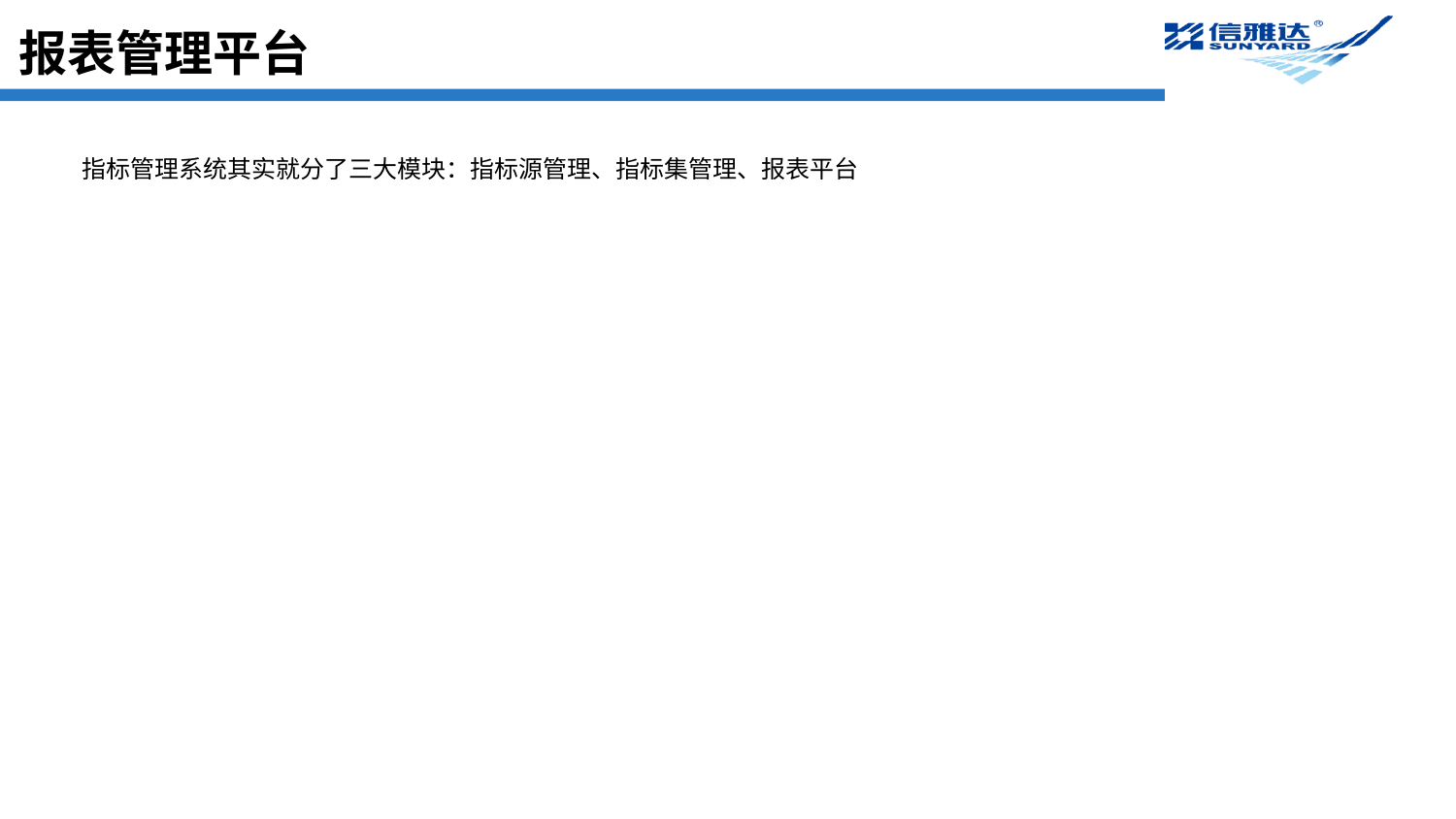

报表管理平台
指标管理系统其实就分了三大模块：指标源管理、指标集管理、报表平台